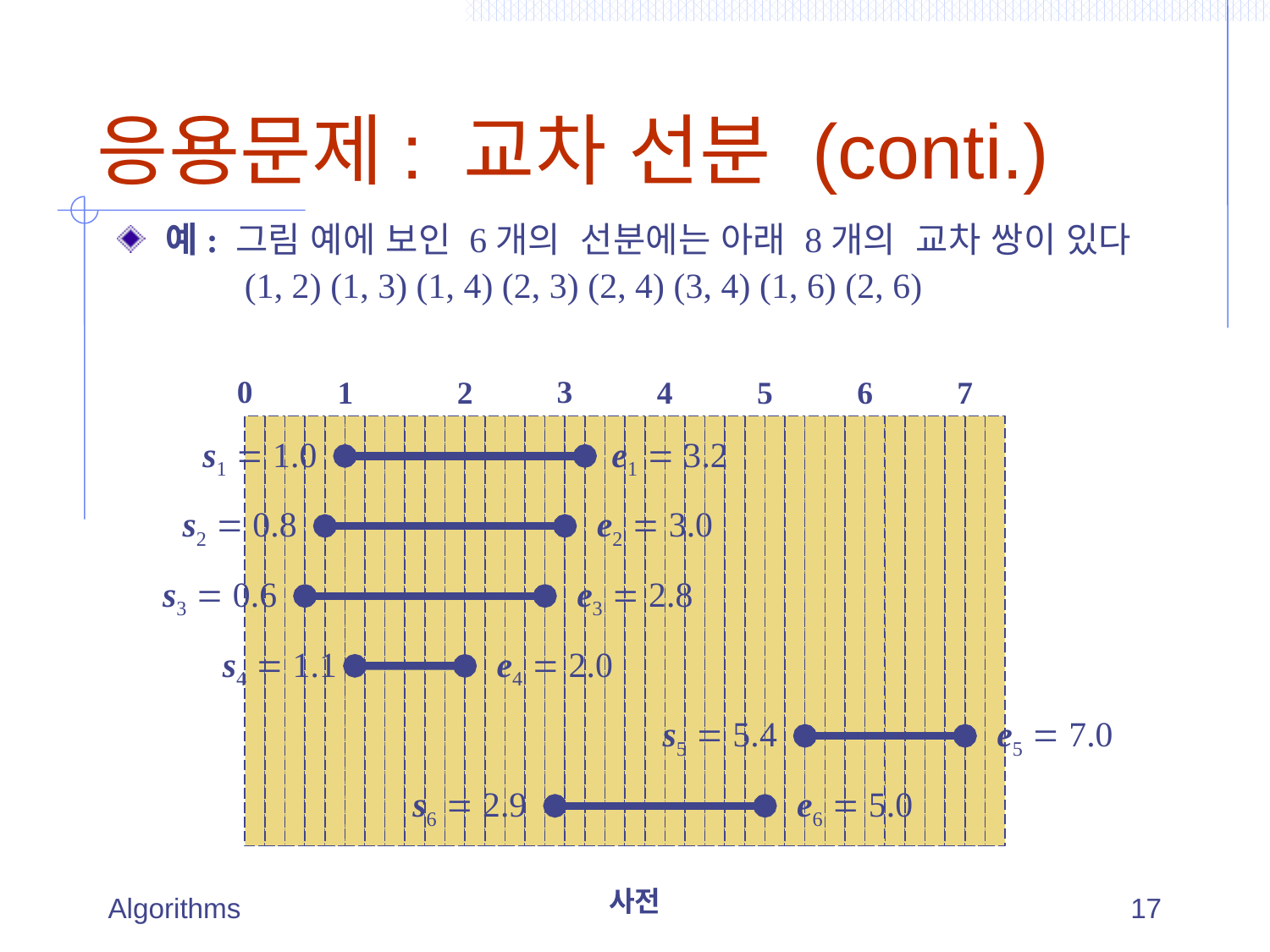

# 응용문제: 교차 선분 (conti.)
예: 그림 예에 보인 6개의  선분에는 아래 8개의  교차 쌍이 있다
	(1, 2) (1, 3) (1, 4) (2, 3) (2, 4) (3, 4) (1, 6) (2, 6)
3
0
1
2
4
5
6
7

s1 = 1.0
e1 = 3.2
s2 = 0.8
e2 = 3.0
s3 = 0.6
e3 = 2.8
s4 = 1.1
e4 = 2.0
s5 = 5.4
e5 = 7.0
s6 = 2.9
e6 = 5.0
Algorithms
사전
17